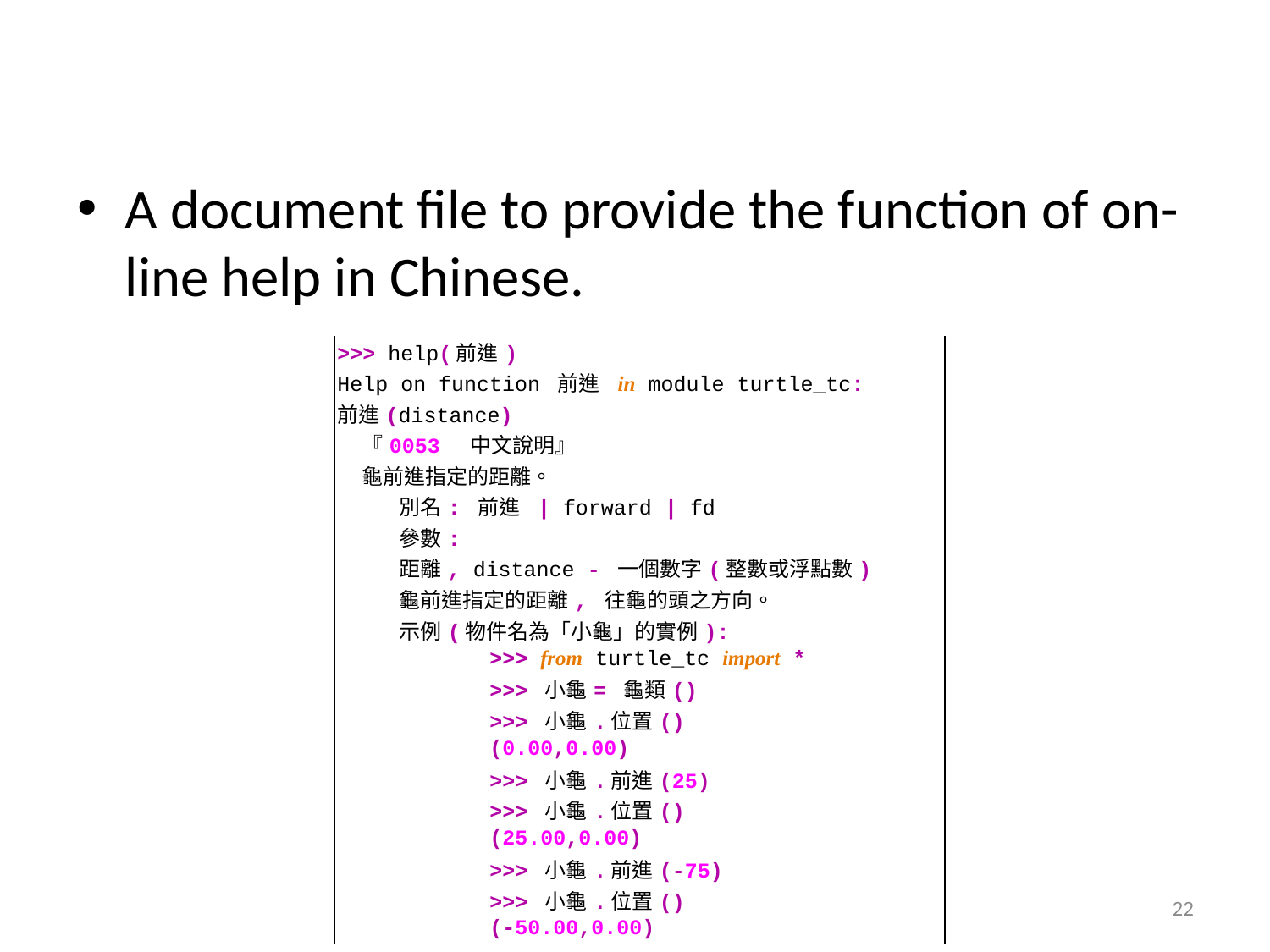

#
A document file to provide the function of on-line help in Chinese.
| >>> help(前進) |
| --- |
| Help on function 前進 in module turtle\_tc: |
| 前進(distance) |
| 『0053 中文說明』 |
| 龜前進指定的距離。 |
| 別名: 前進 | forward | fd |
| 參數: |
| 距離, distance - 一個數字(整數或浮點數) |
| 龜前進指定的距離, 往龜的頭之方向。 |
| 示例(物件名為「小龜」的實例): |
| >>> from turtle\_tc import \* |
| >>> 小龜= 龜類() |
| >>> 小龜.位置() |
| (0.00,0.00) |
| >>> 小龜.前進(25) |
| >>> 小龜.位置() |
| (25.00,0.00) |
| >>> 小龜.前進(-75) |
| >>> 小龜.位置() |
| (-50.00,0.00) |
22